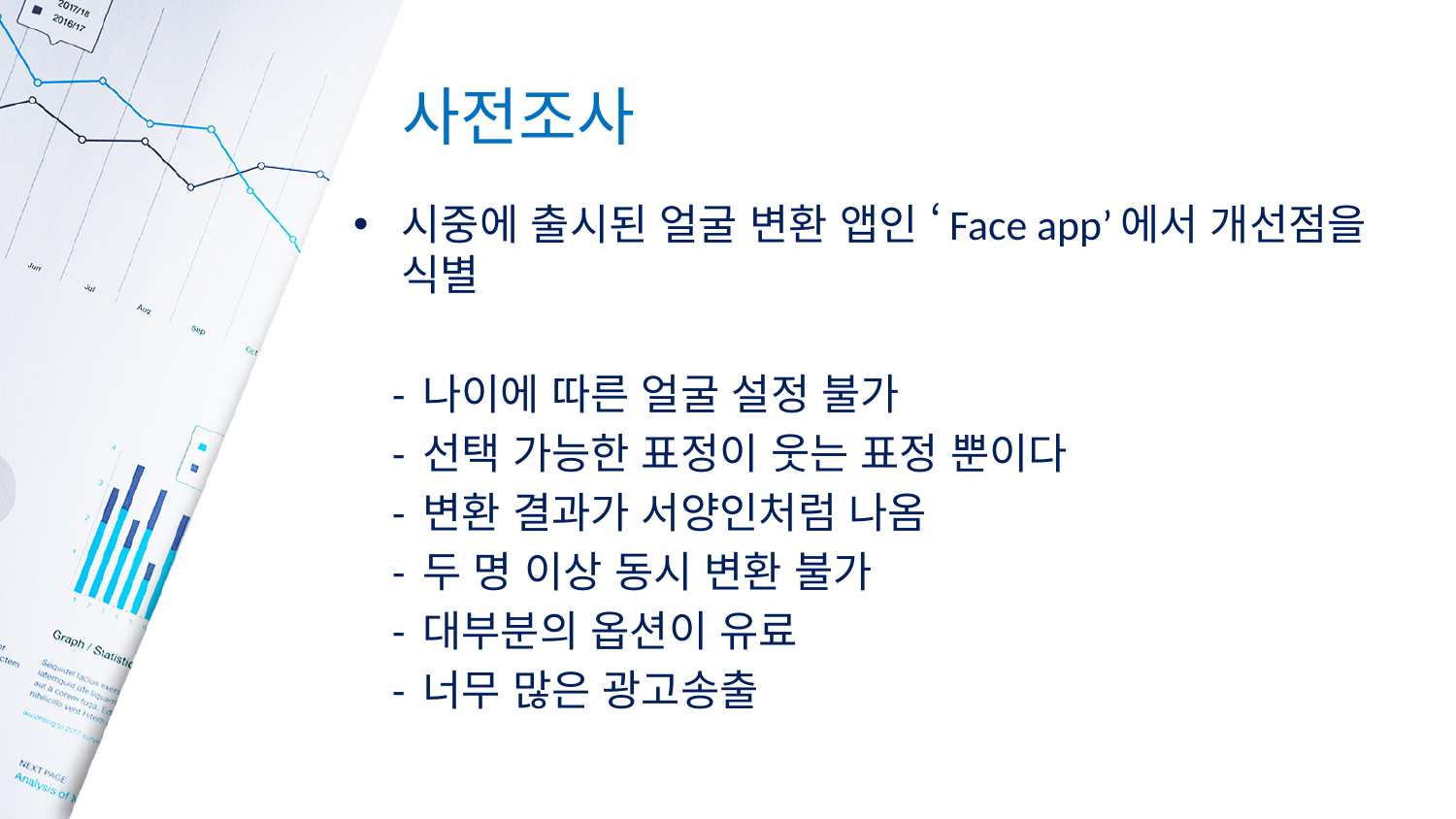

# 사전조사
시중에 출시된 얼굴 변환 앱인 ‘Face app’에서 개선점을 식별

    - 나이에 따른 얼굴 설정 불가
    - 선택 가능한 표정이 웃는 표정 뿐이다
    - 변환 결과가 서양인처럼 나옴
    - 두 명 이상 동시 변환 불가
    - 대부분의 옵션이 유료
    - 너무 많은 광고송출